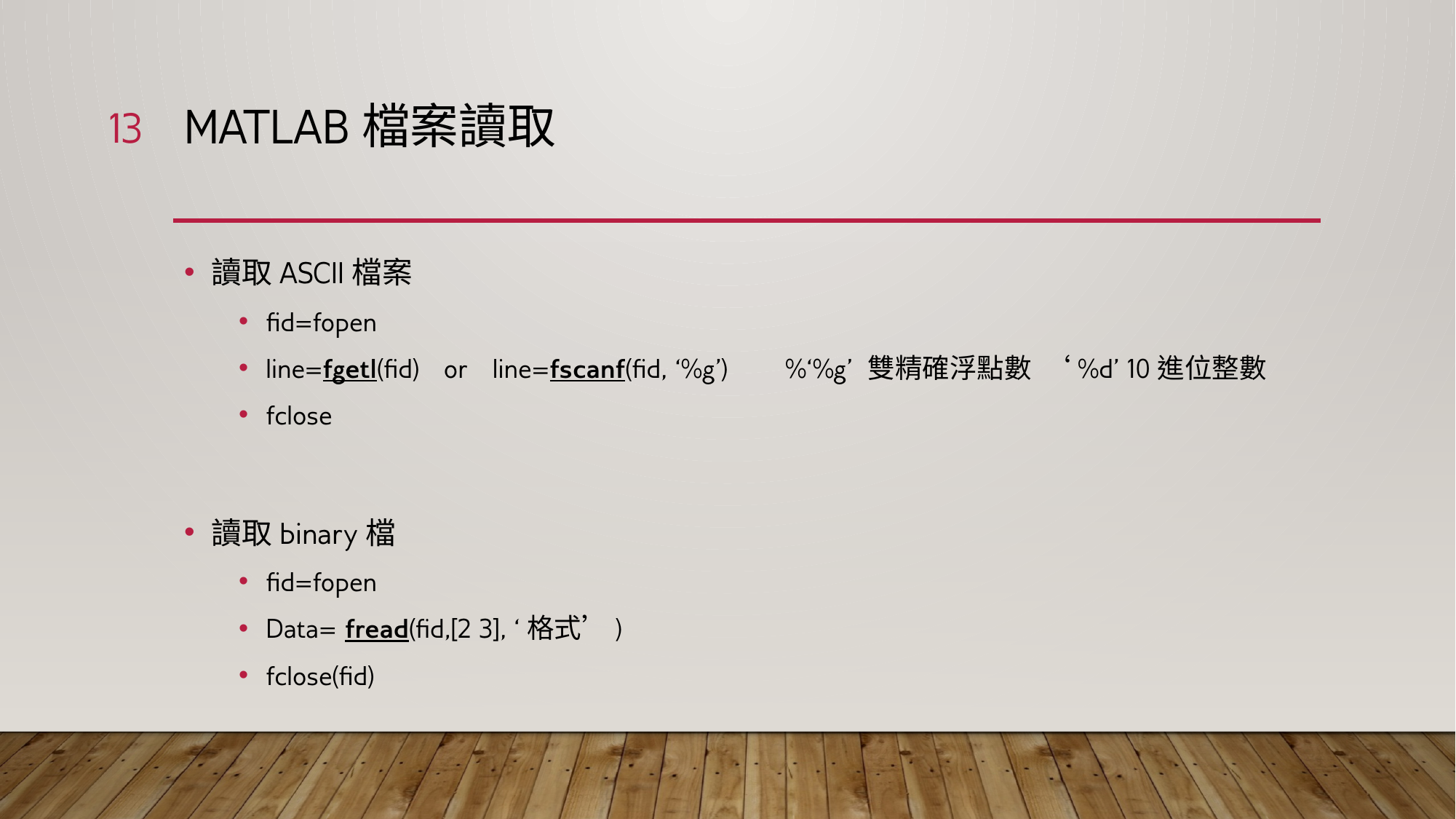

13
# MATLAB檔案讀取
讀取ASCII檔案
fid=fopen
line=fgetl(fid)   or   line=fscanf(fid, ‘%g’)       %‘%g’ 雙精確浮點數  ‘%d’ 10進位整數
fclose

讀取binary檔
fid=fopen
Data= fread(fid,[2 3], ‘格式’)
fclose(fid)